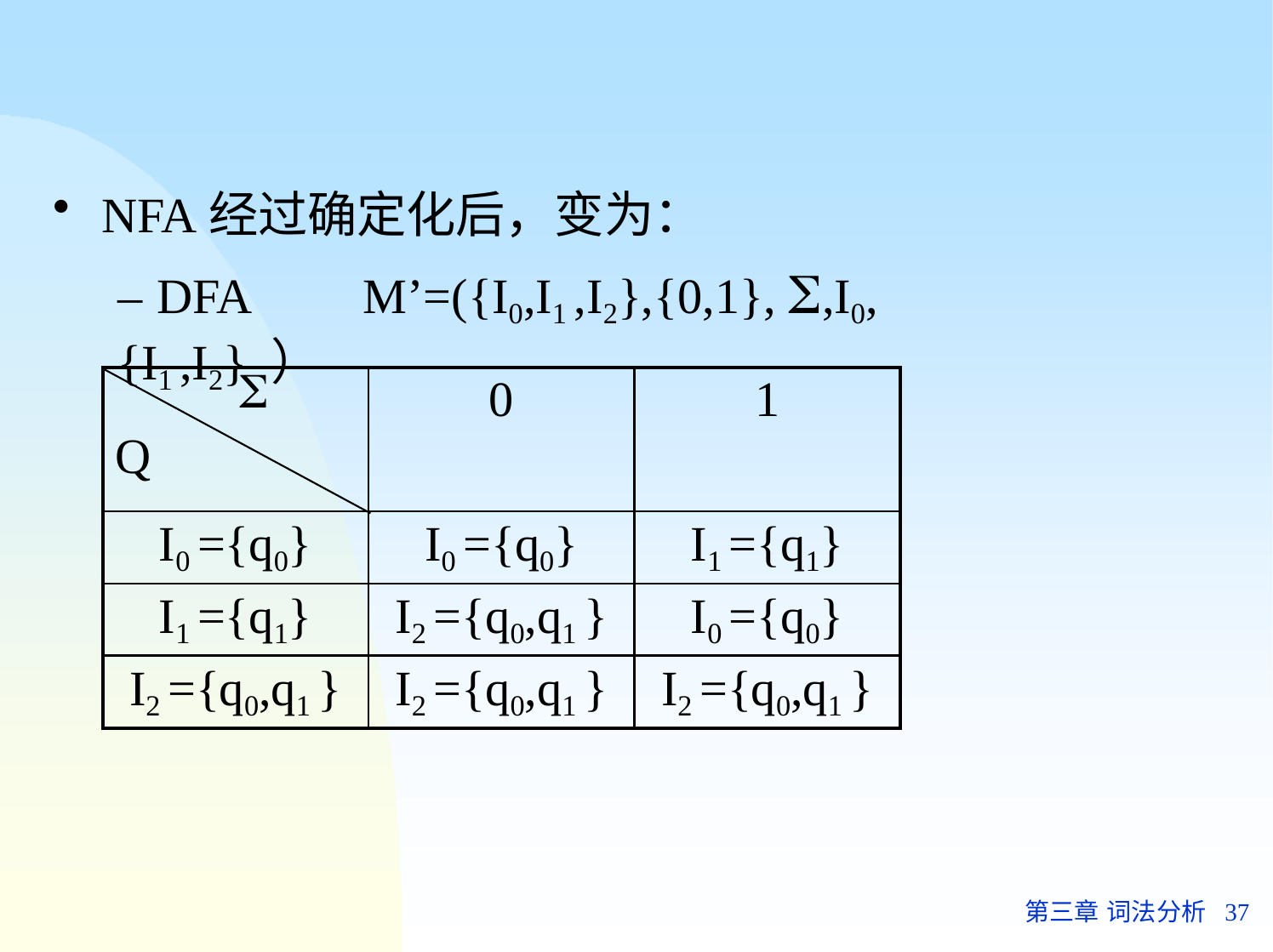

NFA经过确定化后，变为：
– DFA	M’=({I0,I1 ,I2},{0,1}, Σ,I0, {I1 ,I2} ）
| Σ Q | 0 | 1 |
| --- | --- | --- |
| I0 ={q0} | I0 ={q0} | I1 ={q1} |
| I1 ={q1} | I2 ={q0,q1 } | I0 ={q0} |
| I2 ={q0,q1 } | I2 ={q0,q1 } | I2 ={q0,q1 } |

第三章 词法分析	37